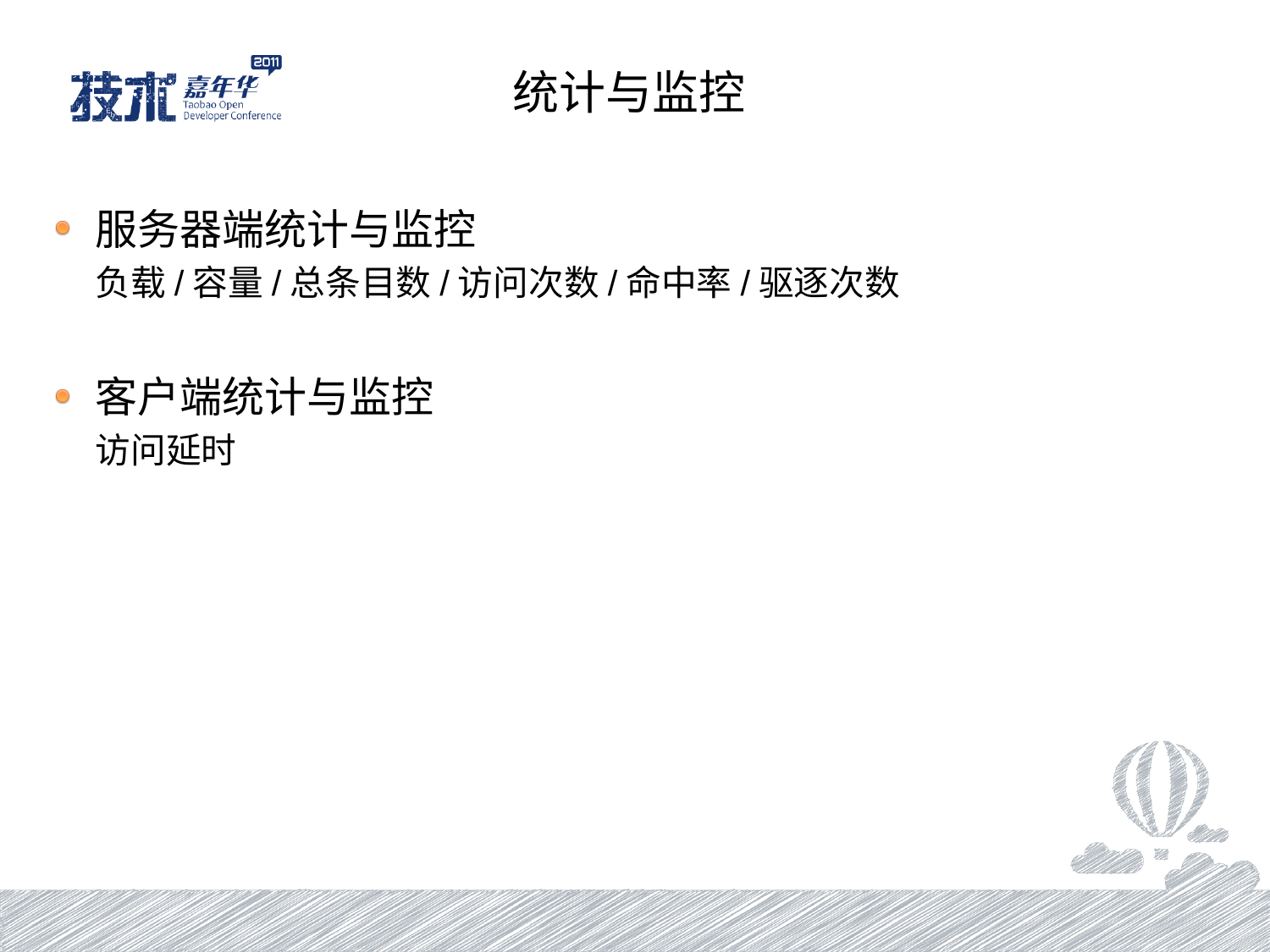

# 统计与监控
服务器端统计与监控
	负载/容量/总条目数/访问次数/命中率/驱逐次数

客户端统计与监控
	访问延时